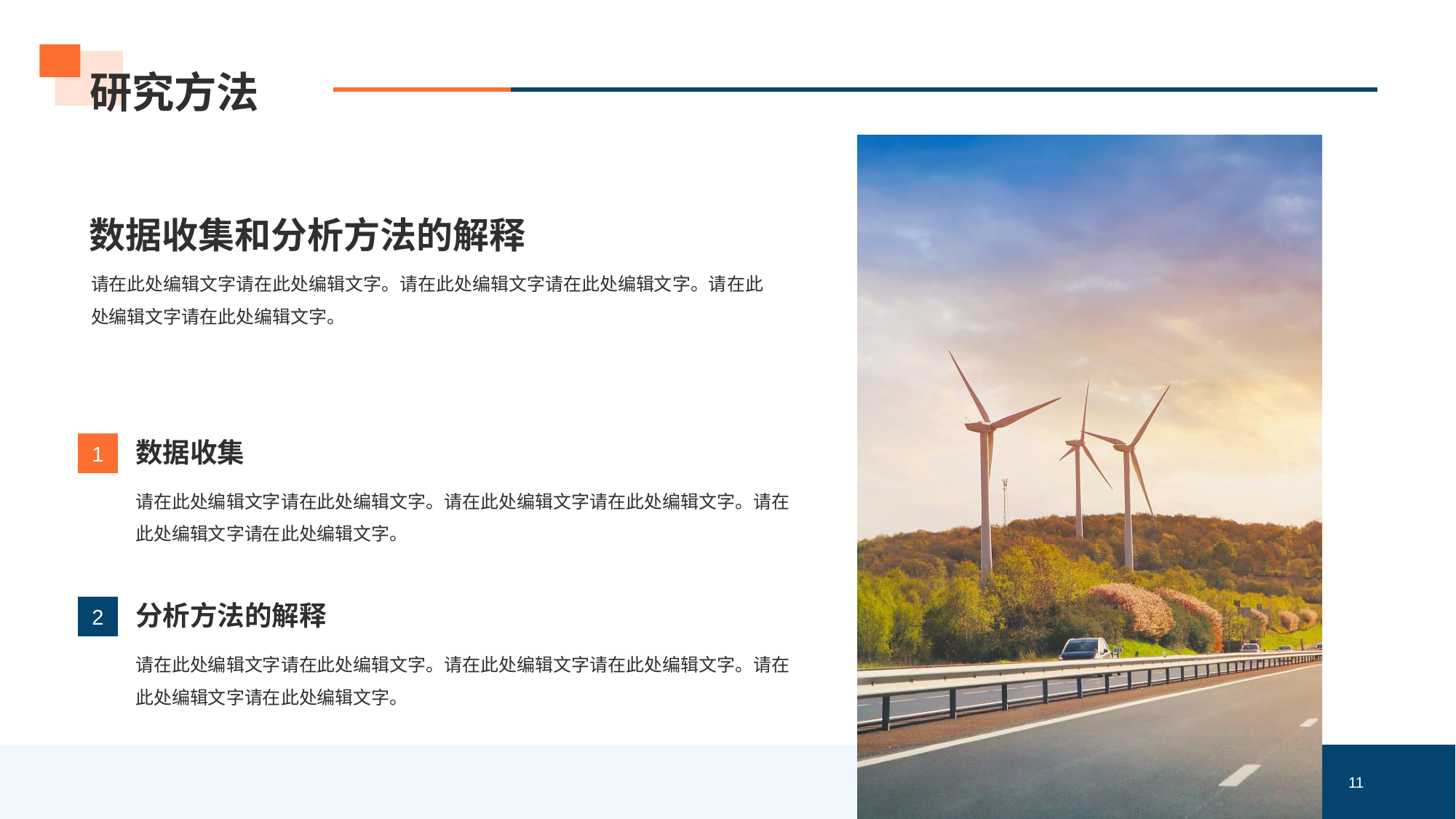

# 研究方法

数据收集和分析方法的解释
请在此处编辑文字请在此处编辑文字。请在此处编辑文字请在此处编辑文字。请在此处编辑文字请在此处编辑文字。
数据收集
1
请在此处编辑文字请在此处编辑文字。请在此处编辑文字请在此处编辑文字。请在此处编辑文字请在此处编辑文字。
分析方法的解释
2
请在此处编辑文字请在此处编辑文字。请在此处编辑文字请在此处编辑文字。请在此处编辑文字请在此处编辑文字。
11